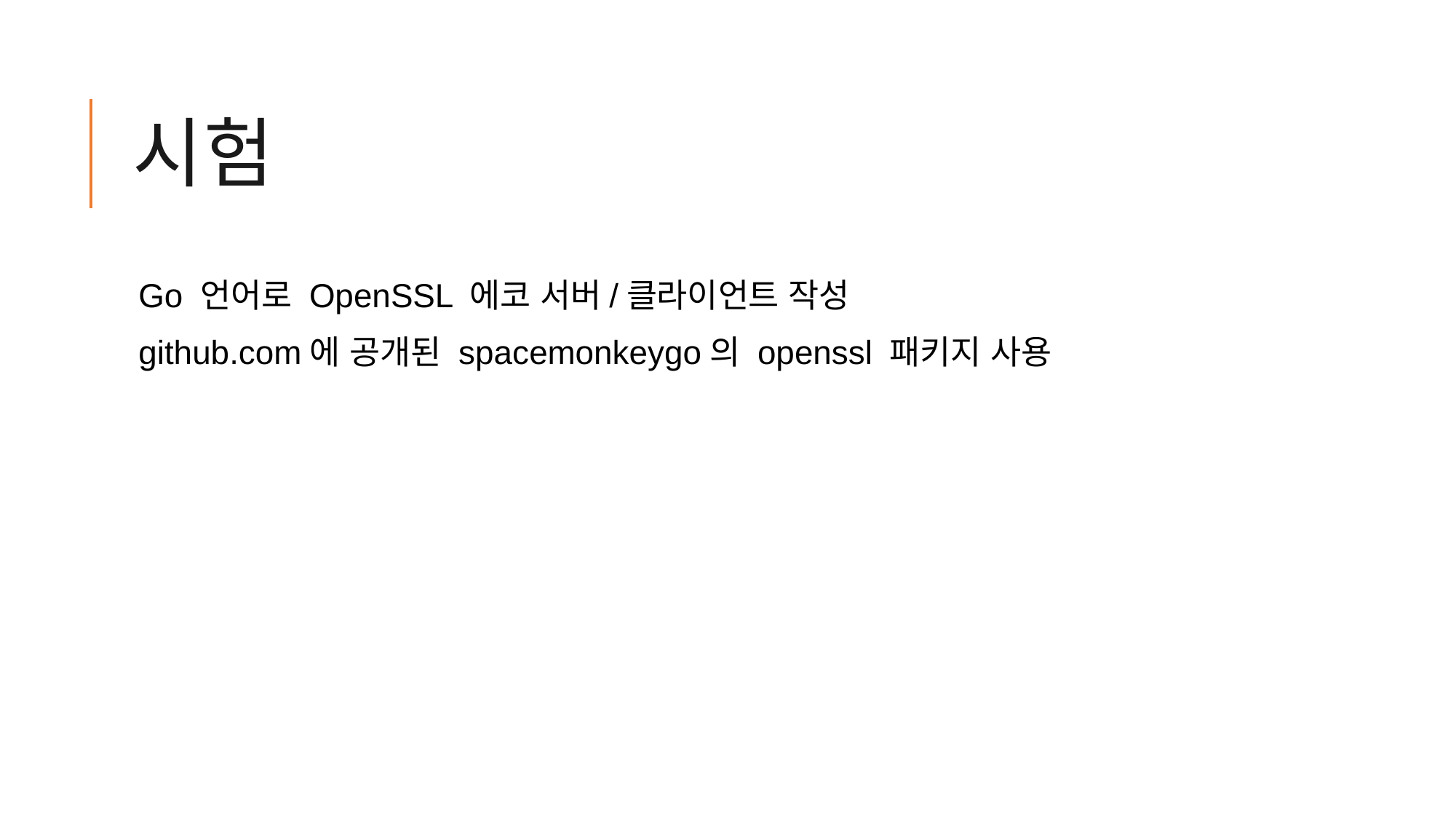

# 시험
Go 언어로 OpenSSL 에코 서버/클라이언트 작성
github.com에 공개된 spacemonkeygo의 openssl 패키지 사용